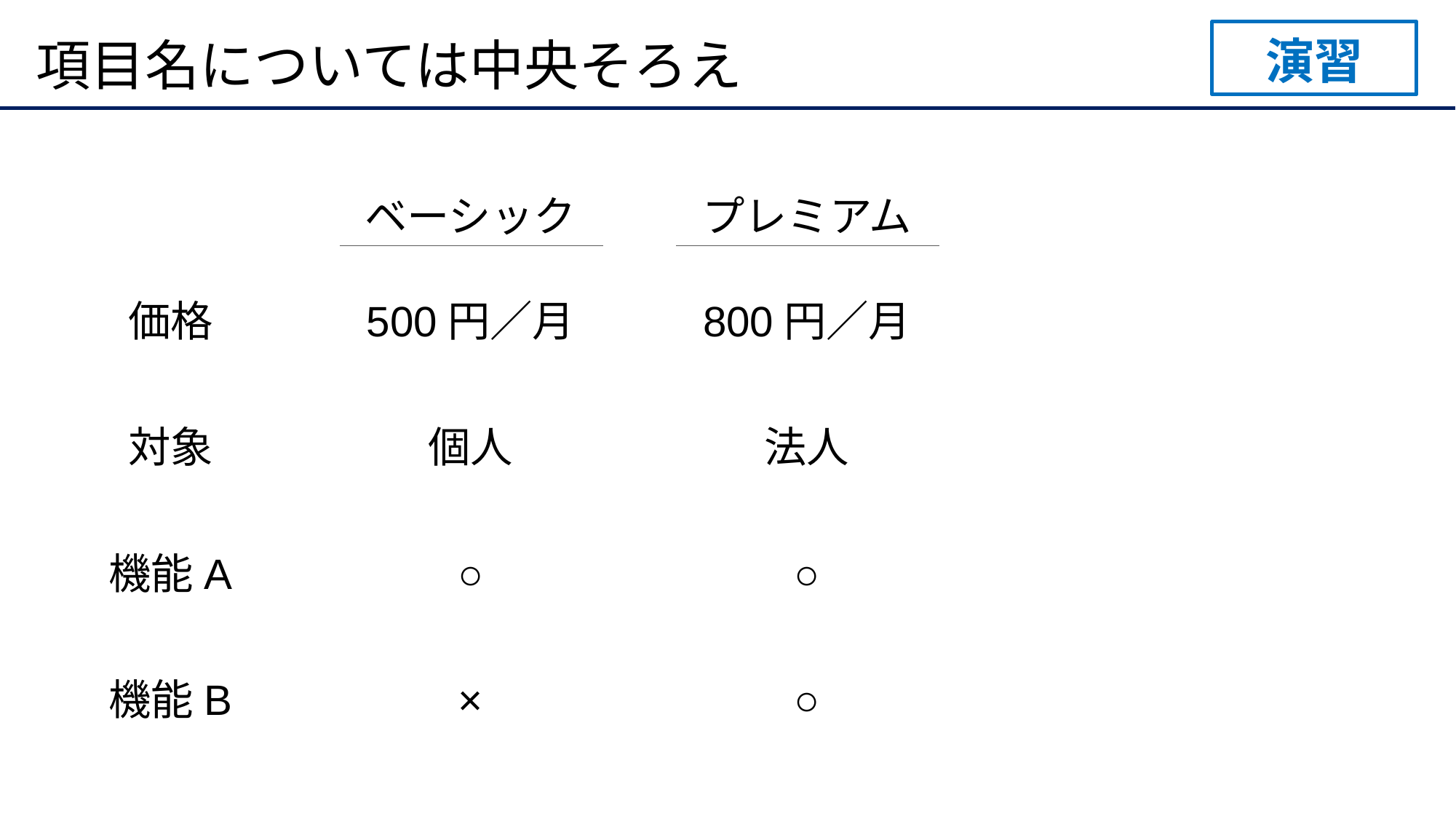

演習
# 項目名については中央そろえ
ベーシック
プレミアム
価格
500円／月
800円／月
対象
個人
法人
機能A
○
○
機能B
×
○